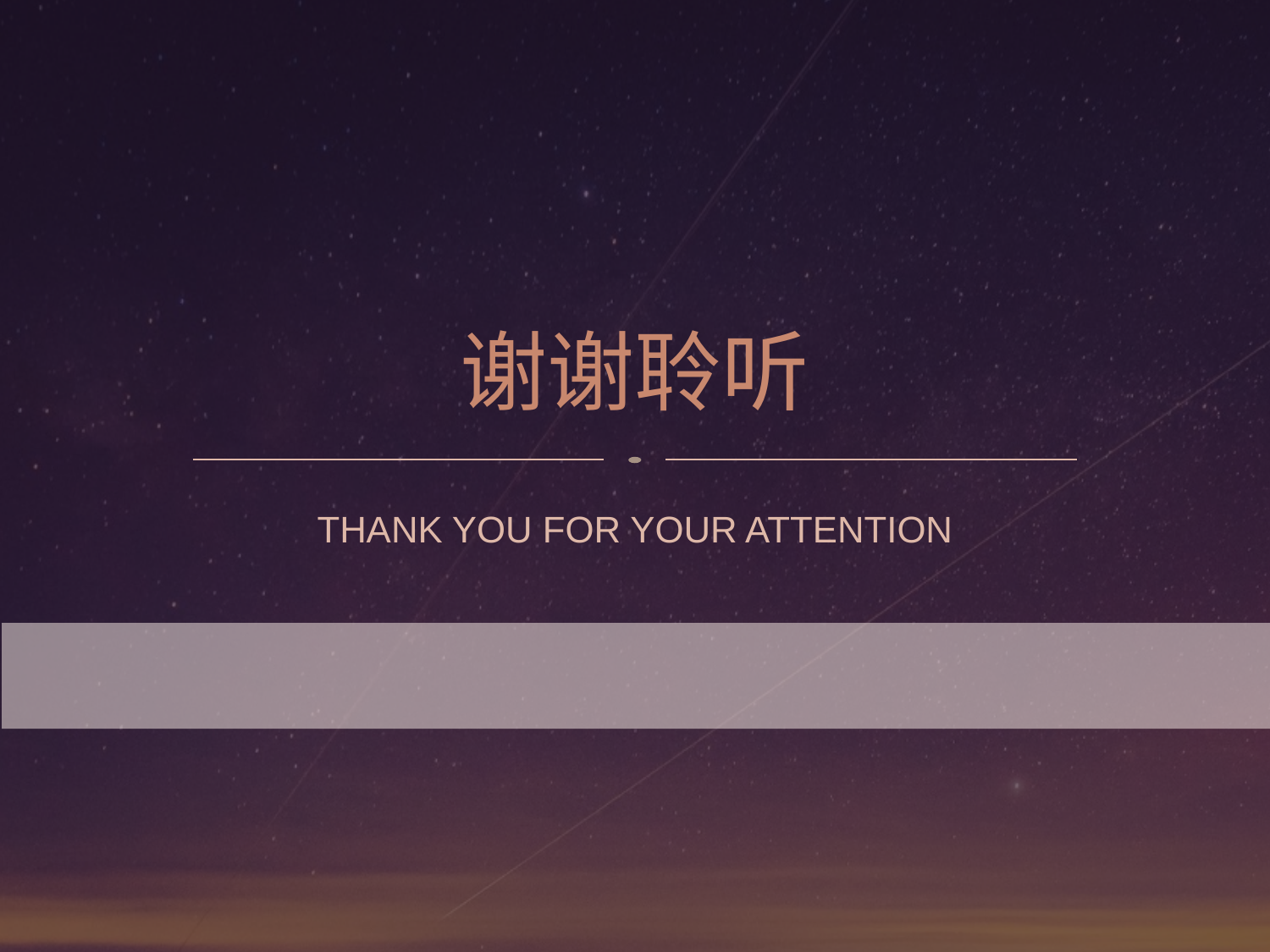

# 谢谢聆听
THANK YOU FOR YOUR ATTENTION